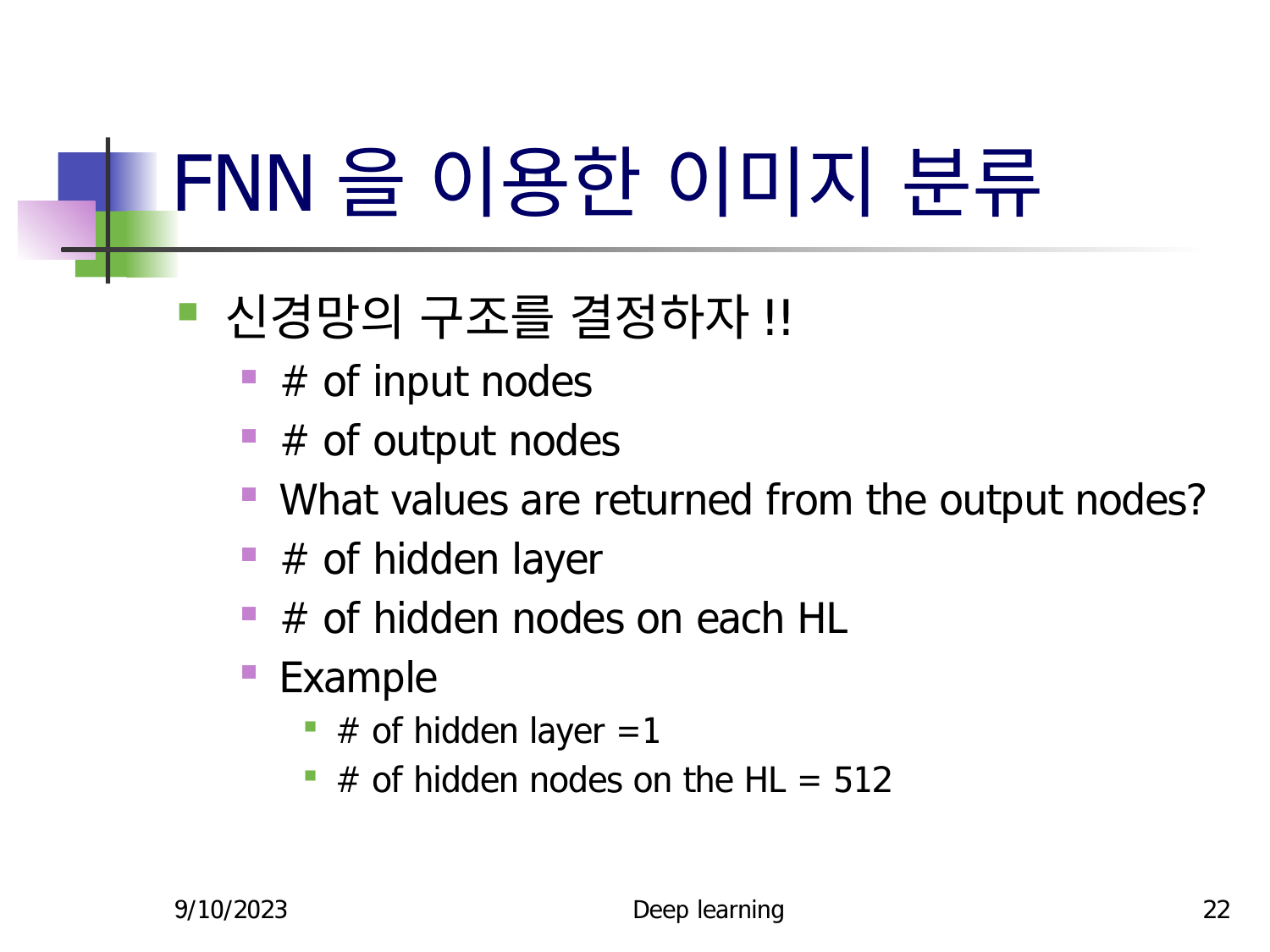

# FNN을 이용한 이미지 분류
신경망의 구조를 결정하자!!
# of input nodes
# of output nodes
What values are returned from the output nodes?
# of hidden layer
# of hidden nodes on each HL
Example
# of hidden layer =1
# of hidden nodes on the HL = 512

9/10/2023
Deep learning
22